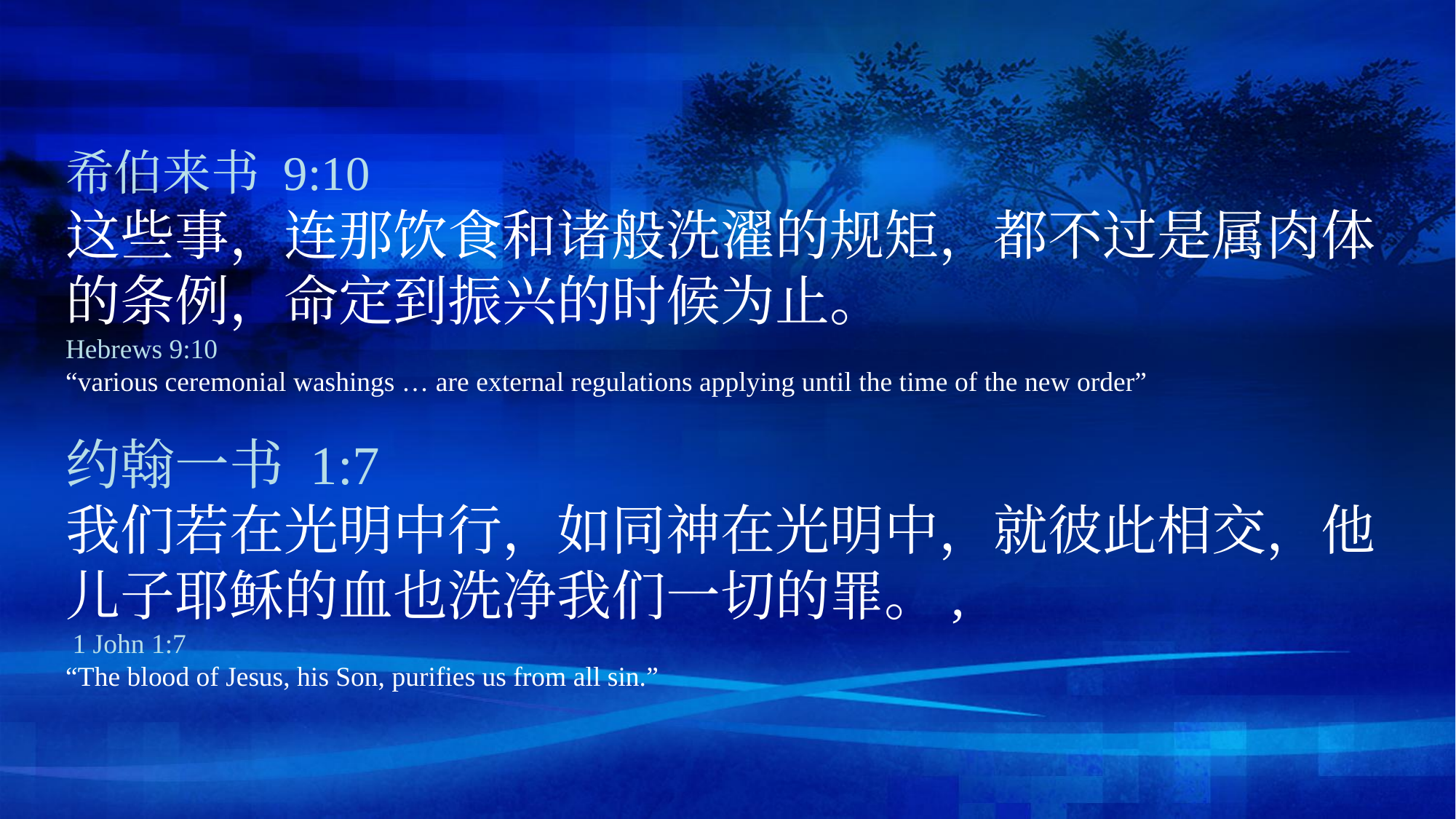

希伯来书 9:10
这些事，连那饮食和诸般洗濯的规矩，都不过是属肉体的条例，命定到振兴的时候为止。
Hebrews 9:10
“various ceremonial washings … are external regulations applying until the time of the new order”

约翰一书 1:7
我们若在光明中行，如同神在光明中，就彼此相交，他儿子耶稣的血也洗净我们一切的罪。,
 1 John 1:7
“The blood of Jesus, his Son, purifies us from all sin.”